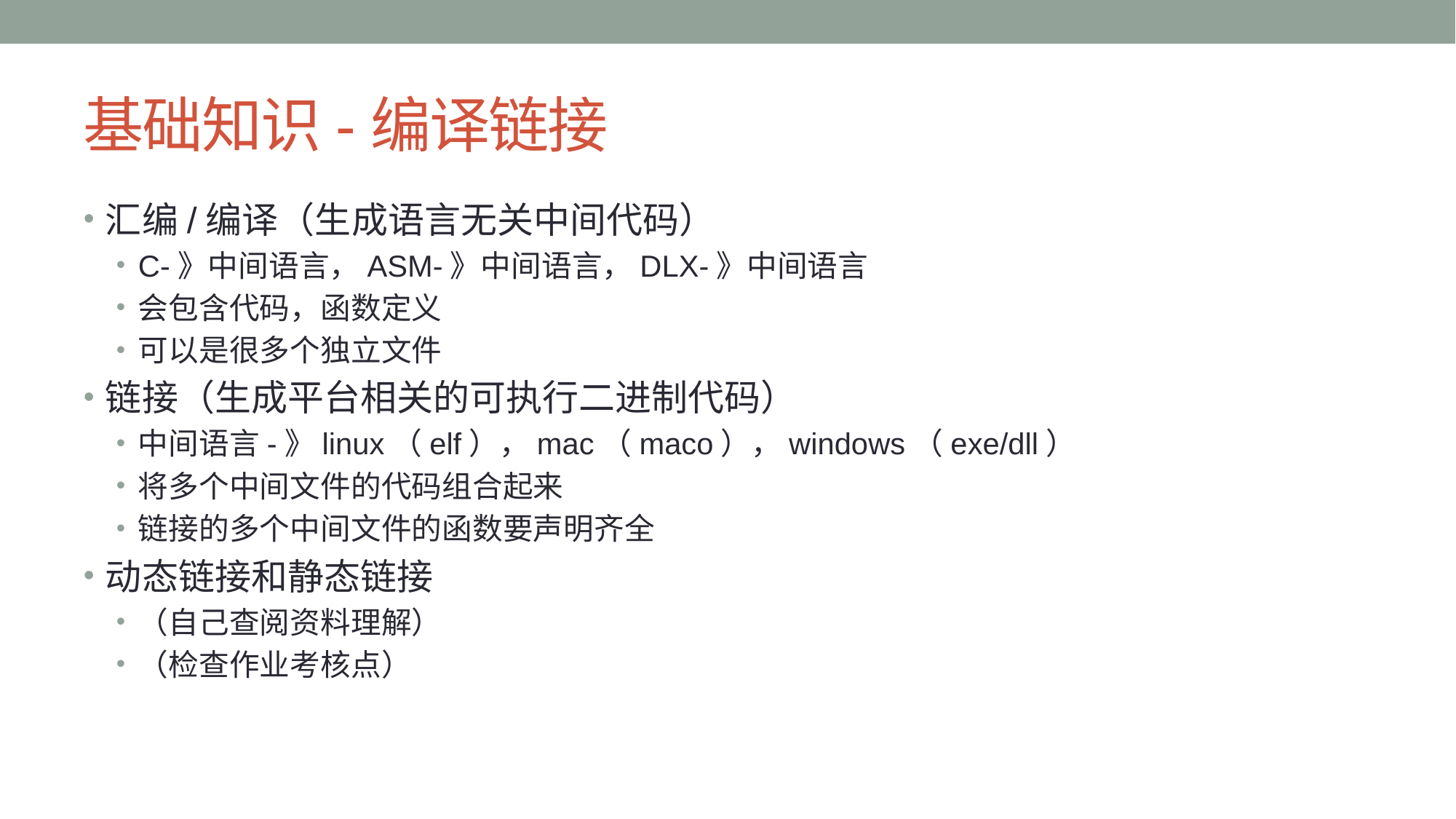

# 基础知识-编译链接
汇编/编译（生成语言无关中间代码）
C-》中间语言，ASM-》中间语言，DLX-》中间语言
会包含代码，函数定义
可以是很多个独立文件
链接（生成平台相关的可执行二进制代码）
中间语言-》linux（elf），mac（maco），windows（exe/dll）
将多个中间文件的代码组合起来
链接的多个中间文件的函数要声明齐全
动态链接和静态链接
（自己查阅资料理解）
（检查作业考核点）